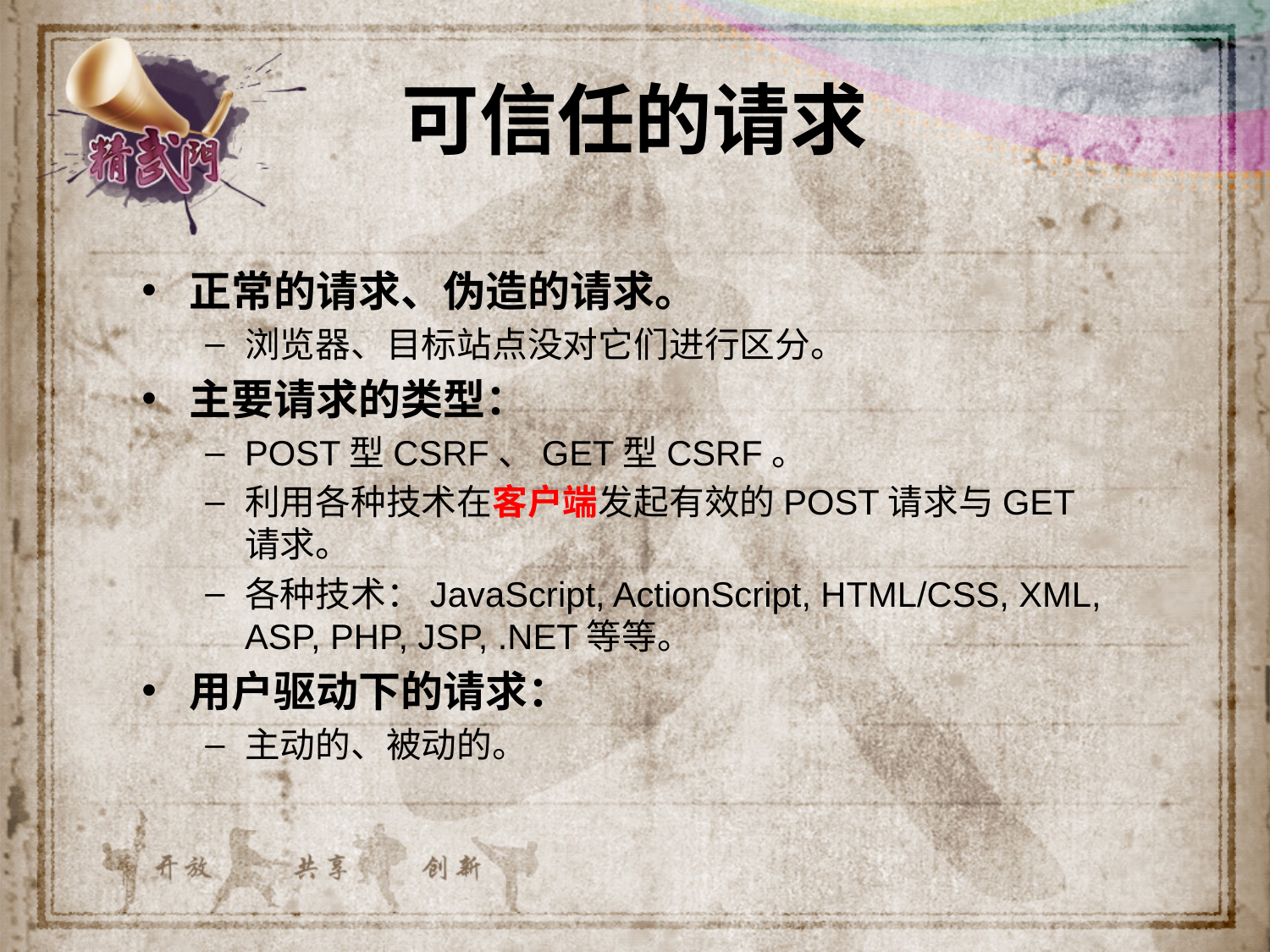

# 可信任的请求
正常的请求、伪造的请求。
浏览器、目标站点没对它们进行区分。
主要请求的类型：
POST型CSRF、GET型CSRF。
利用各种技术在客户端发起有效的POST请求与GET请求。
各种技术：JavaScript, ActionScript, HTML/CSS, XML, ASP, PHP, JSP, .NET等等。
用户驱动下的请求：
主动的、被动的。